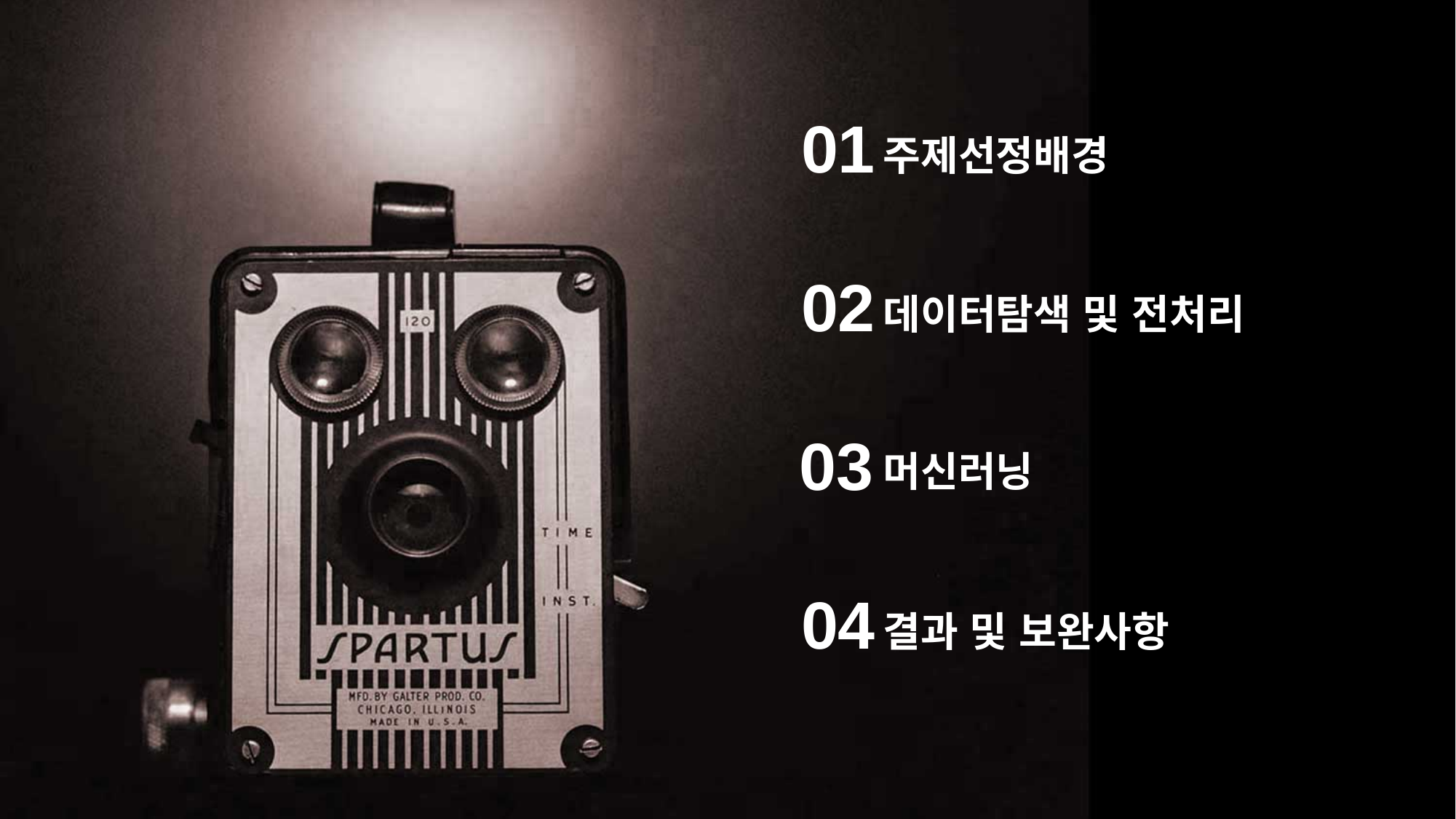

01
주제선정배경
02
데이터탐색 및 전처리
03
머신러닝
04
결과 및 보완사항